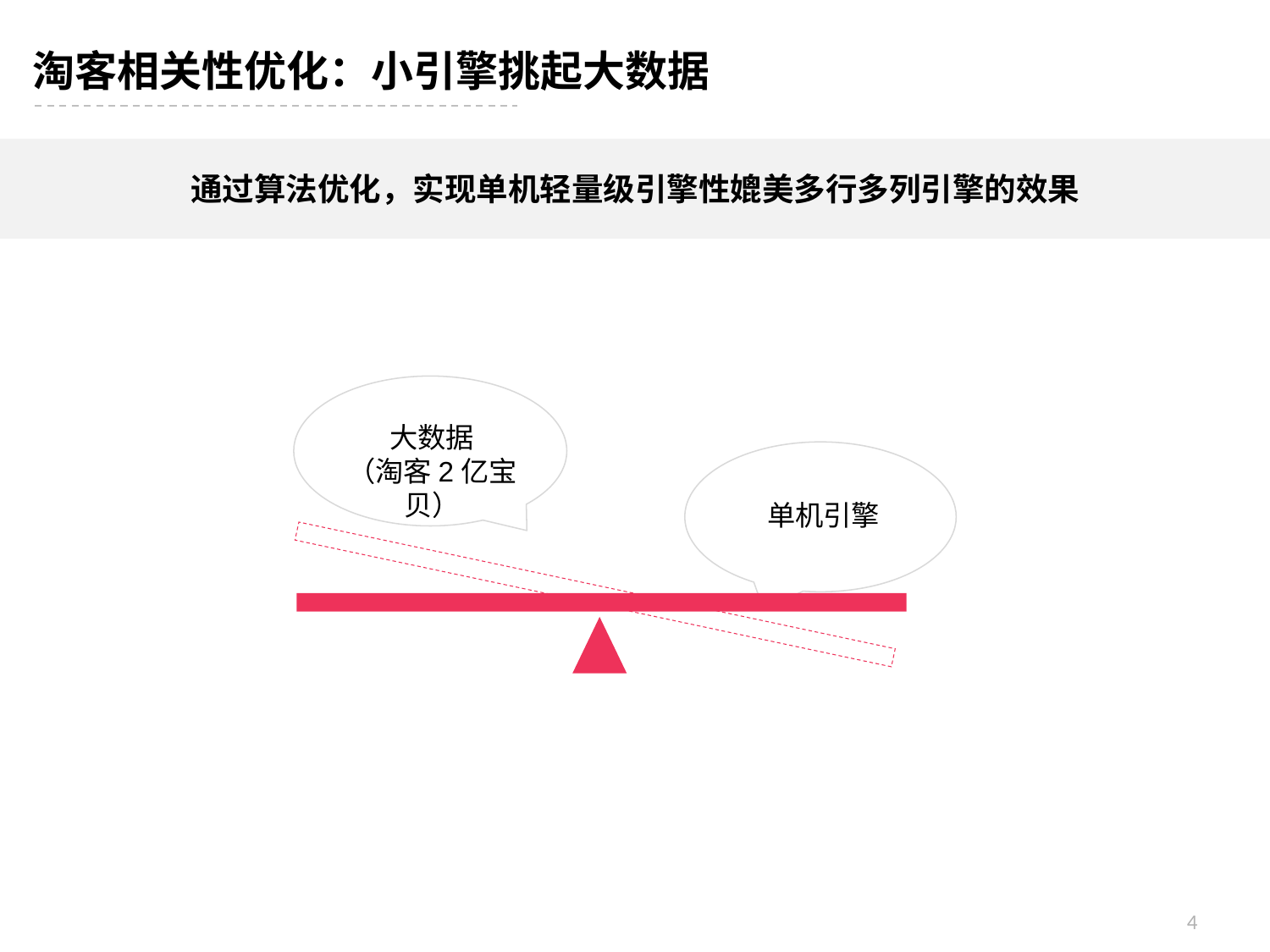

淘客相关性优化：小引擎挑起大数据
通过算法优化，实现单机轻量级引擎性媲美多行多列引擎的效果

大数据
（淘客2亿宝贝）

单机引擎

4